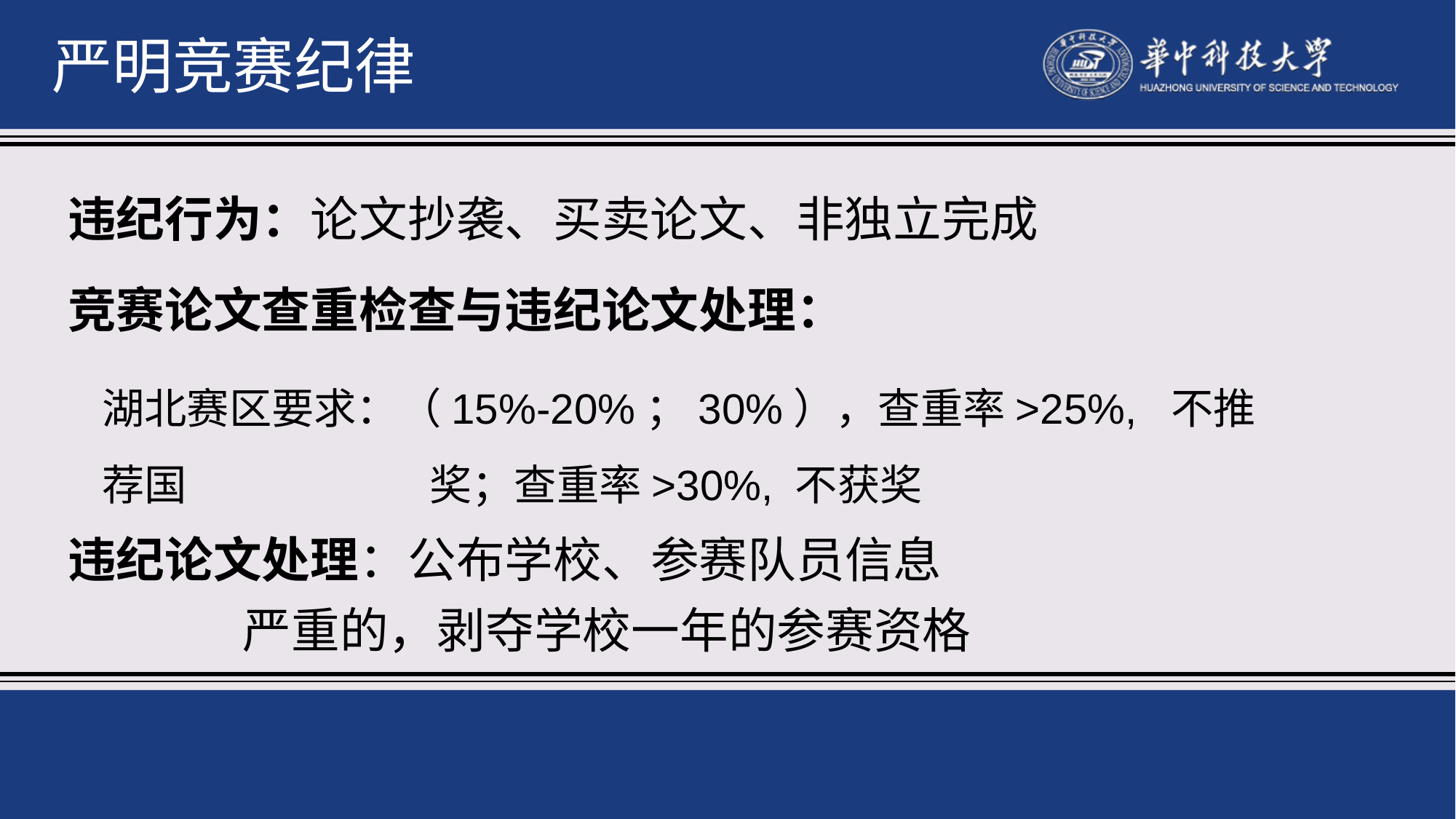

严明竞赛纪律
#
违纪行为：论文抄袭、买卖论文、非独立完成
竞赛论文查重检查与违纪论文处理：
湖北赛区要求：（15%-20%；30%），查重率>25%,  不推荐国			奖；查重率>30%, 不获奖
违纪论文处理：公布学校、参赛队员信息
              严重的，剥夺学校一年的参赛资格